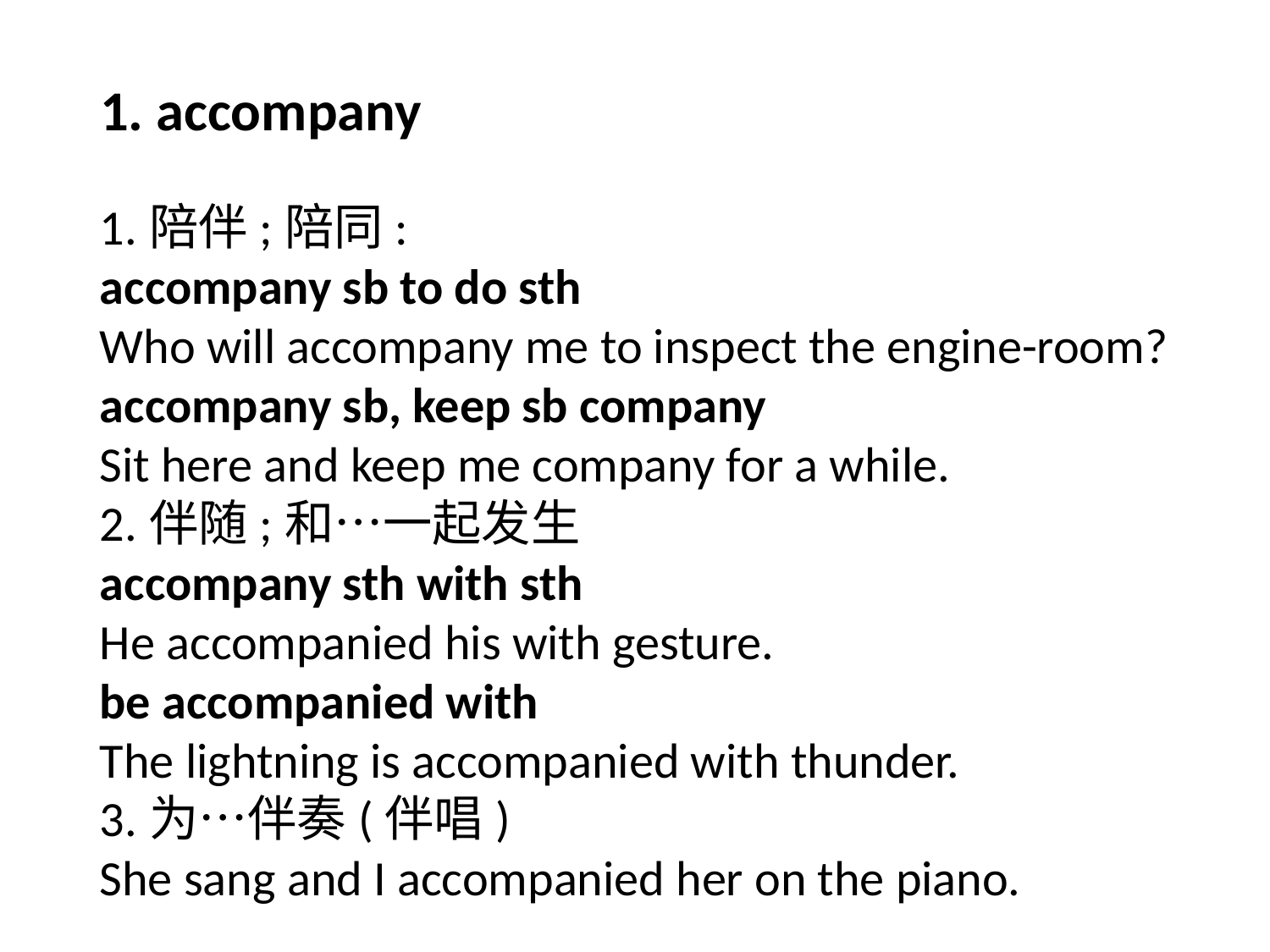

# 1. accompany
1.陪伴;陪同:
accompany sb to do sth
Who will accompany me to inspect the engine-room?
accompany sb, keep sb company
Sit here and keep me company for a while.
2.伴随;和…一起发生
accompany sth with sth
He accompanied his with gesture.
be accompanied with
The lightning is accompanied with thunder.
3.为…伴奏(伴唱)
She sang and I accompanied her on the piano.